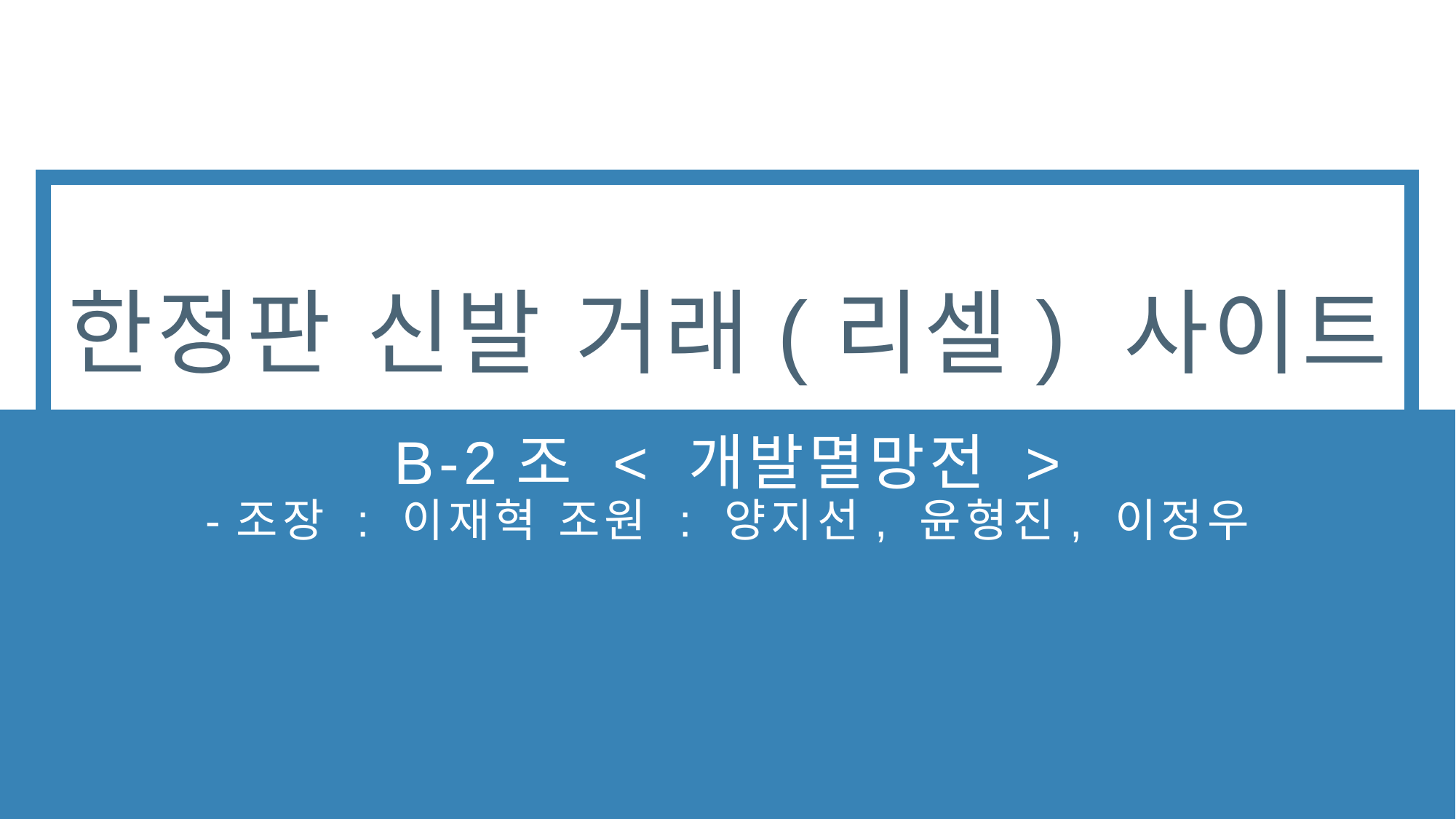

한정판 신발 거래(리셀) 사이트

B-2조 < 개발멸망전 >
-조장 : 이재혁 조원 : 양지선, 윤형진, 이정우